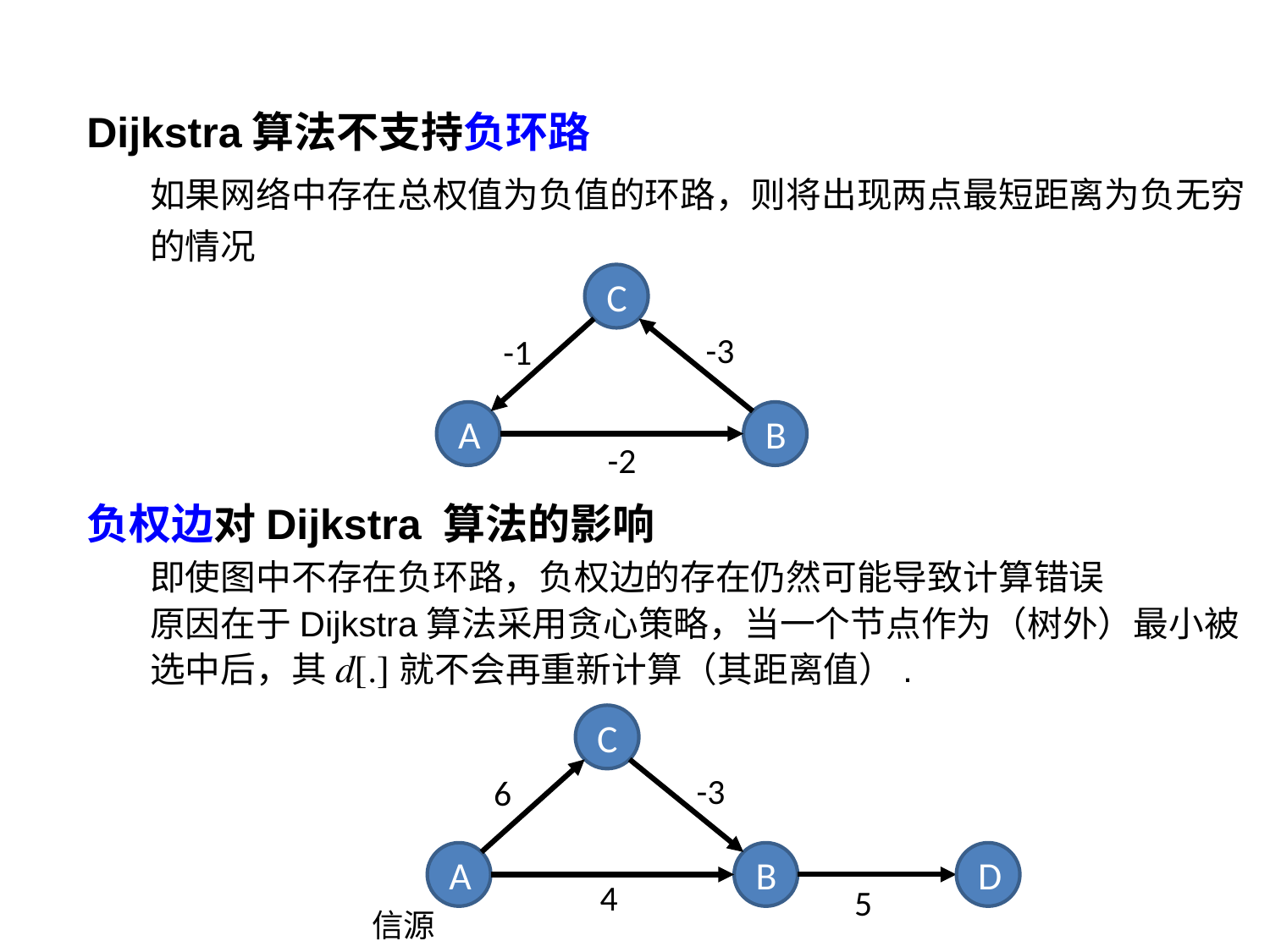

Dijkstra算法不支持负环路
	如果网络中存在总权值为负值的环路，则将出现两点最短距离为负无穷的情况
C
-3
-1
A
B
-2
负权边对Dijkstra 算法的影响
	即使图中不存在负环路，负权边的存在仍然可能导致计算错误
       原因在于Dijkstra算法采用贪心策略，当一个节点作为（树外）最小被选中后，其d[.]就不会再重新计算（其距离值）.
C
-3
6
A
B
D
4
5
信源